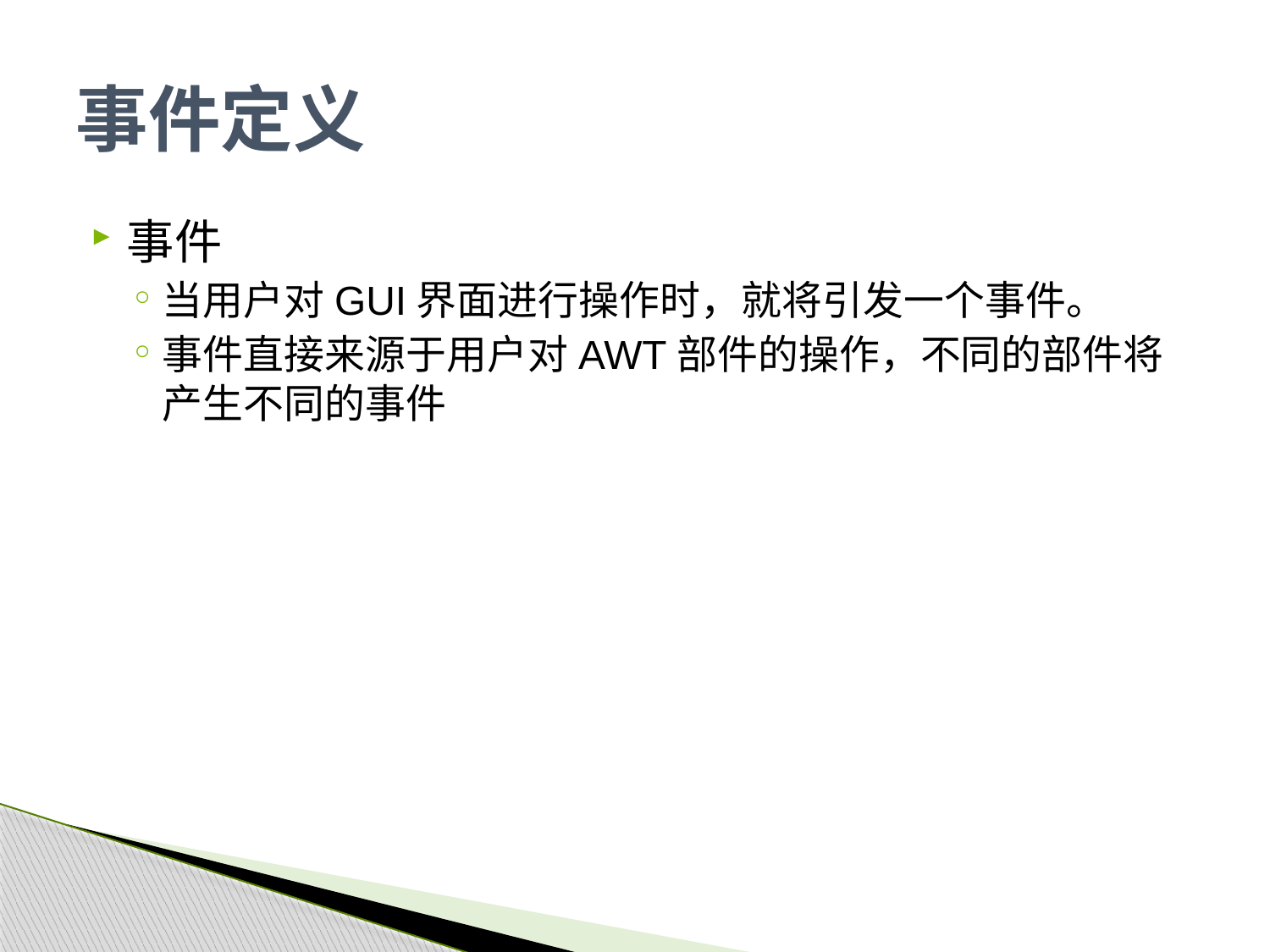

# 事件定义
事件
当用户对GUI界面进行操作时，就将引发一个事件。
事件直接来源于用户对AWT部件的操作，不同的部件将产生不同的事件